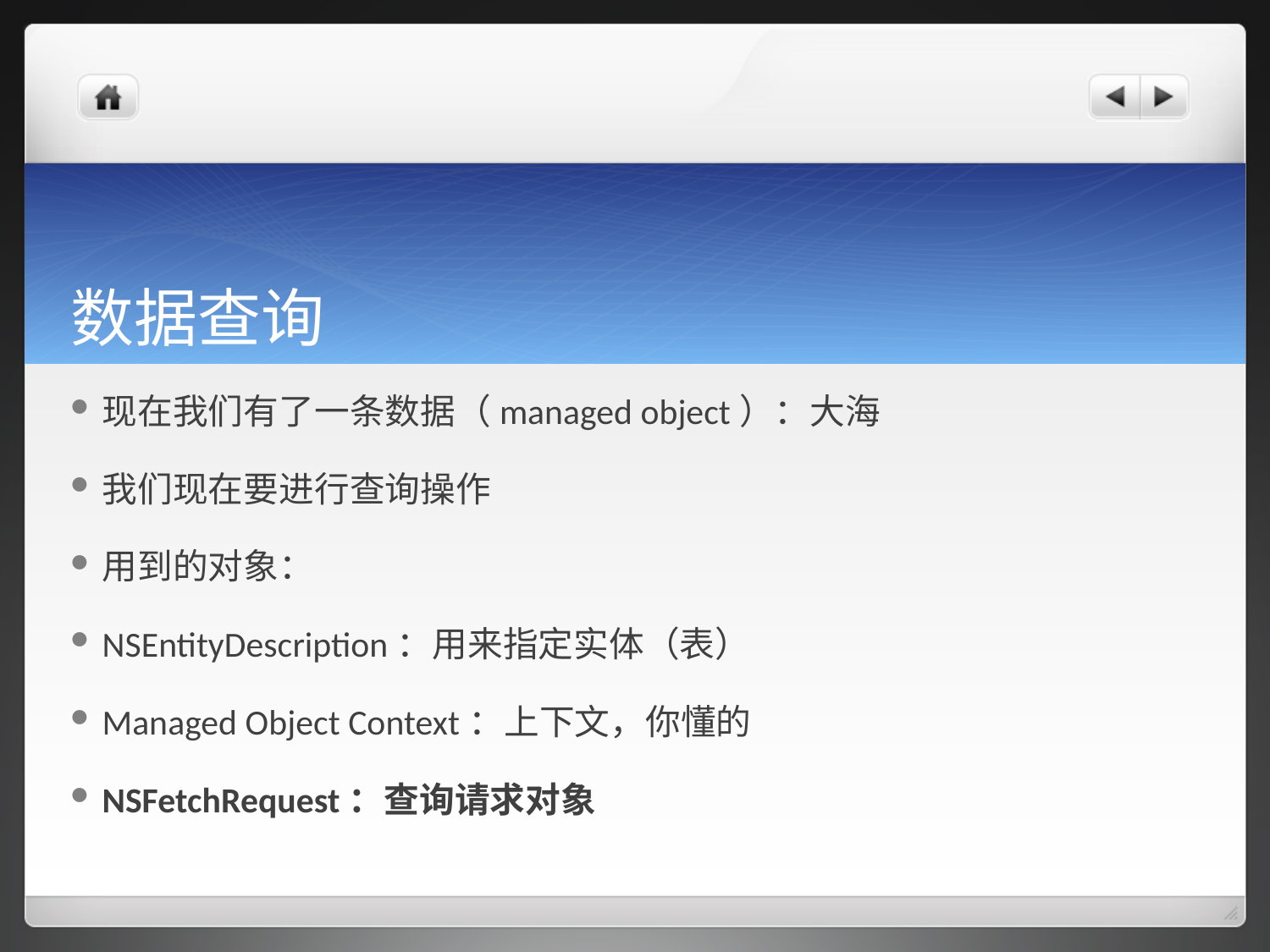

# 数据查询
现在我们有了一条数据（managed object）：大海
我们现在要进行查询操作
用到的对象：
NSEntityDescription：用来指定实体（表）
Managed Object Context：上下文，你懂的
NSFetchRequest：查询请求对象